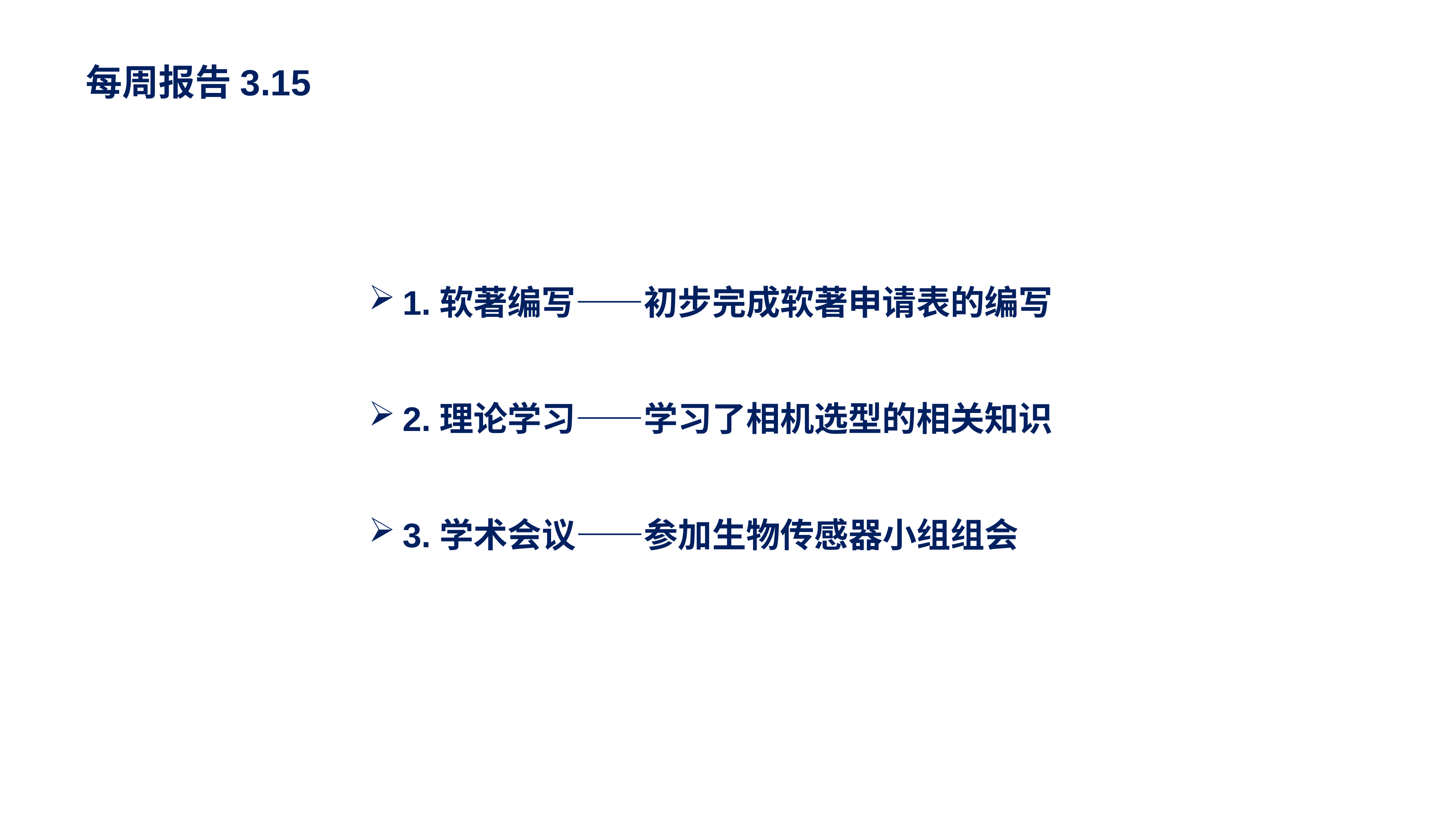

每周报告3.15
1.软著编写——初步完成软著申请表的编写
2.理论学习——学习了相机选型的相关知识
3.学术会议——参加生物传感器小组组会